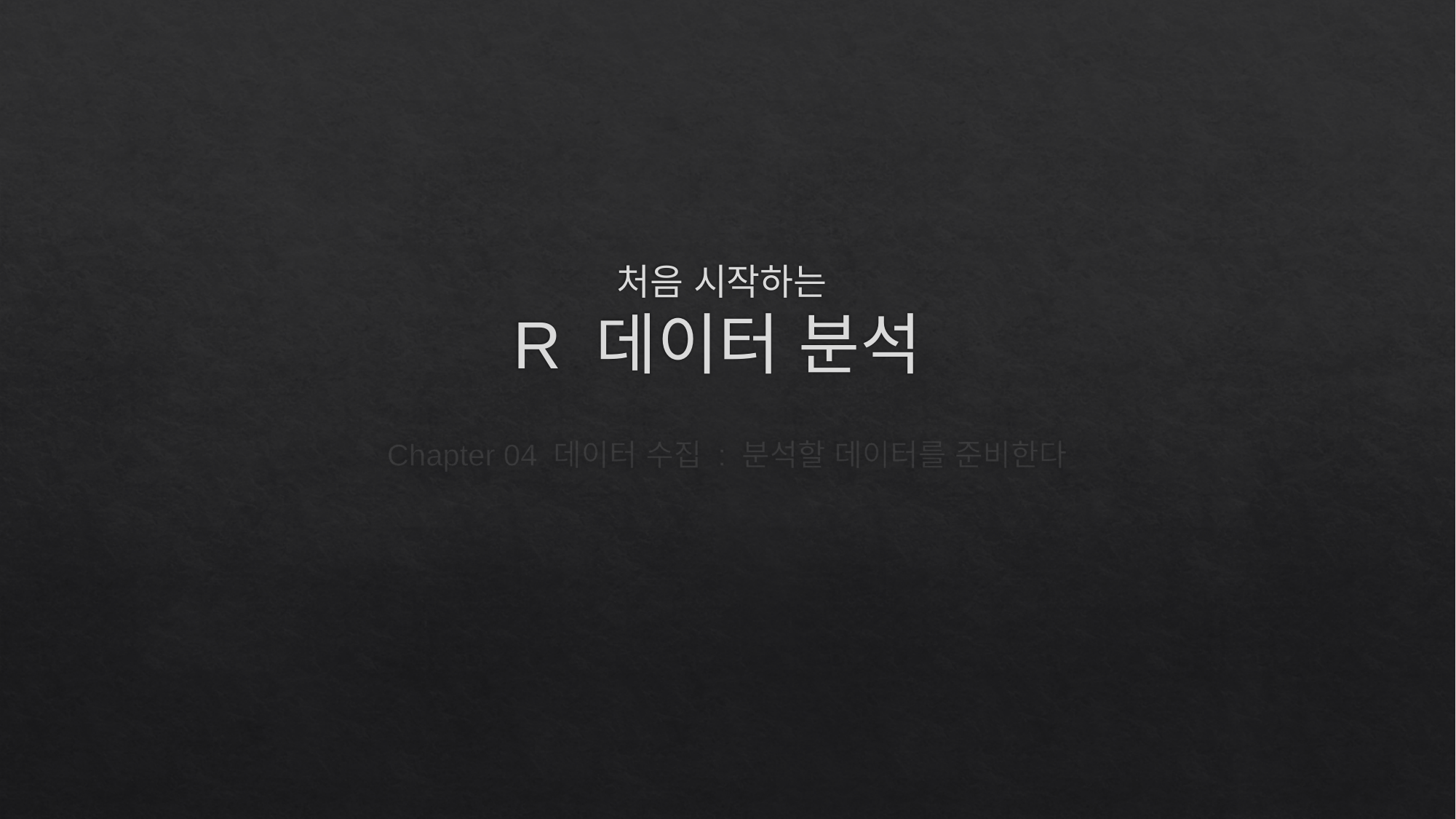

# 처음 시작하는 R 데이터 분석
Chapter 04 데이터 수집 : 분석할 데이터를 준비한다